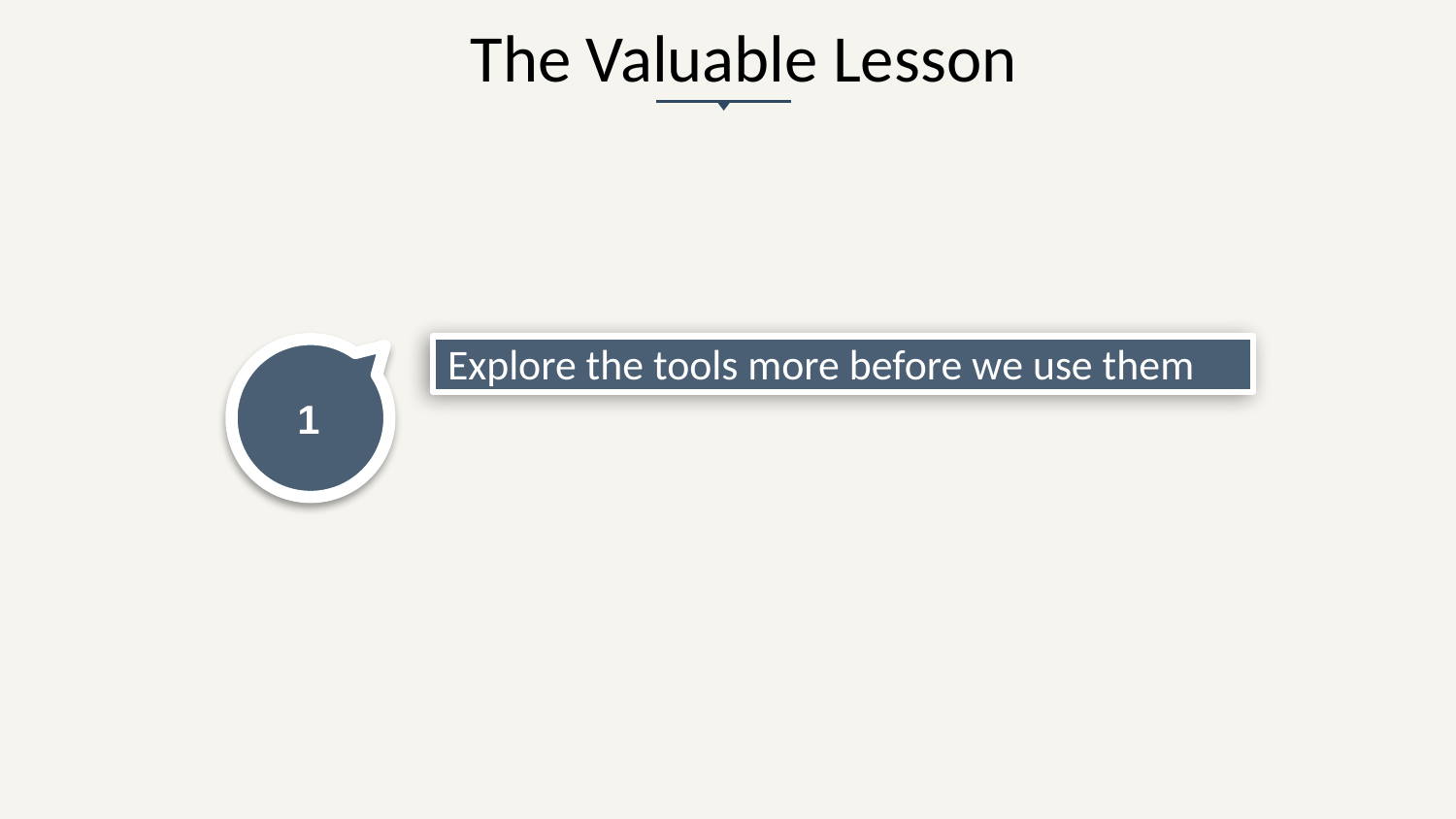

The Valuable Lesson

Explore the tools more before we use them

1
延迟符号